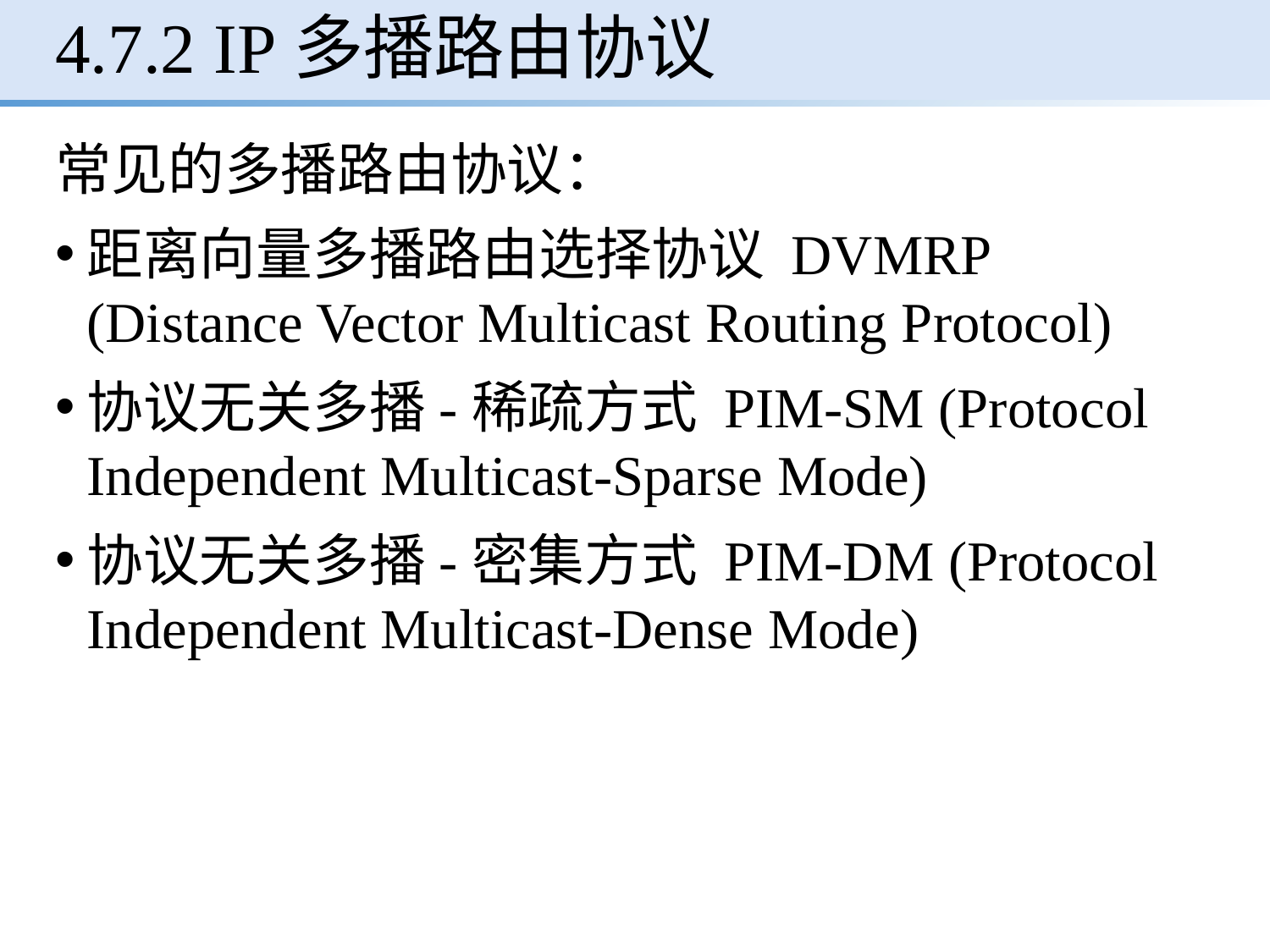

4.7.2 IP多播路由协议
常见的多播路由协议：
距离向量多播路由选择协议 DVMRP (Distance Vector Multicast Routing Protocol)
协议无关多播-稀疏方式 PIM-SM (Protocol Independent Multicast-Sparse Mode)
协议无关多播-密集方式 PIM-DM (Protocol Independent Multicast-Dense Mode)